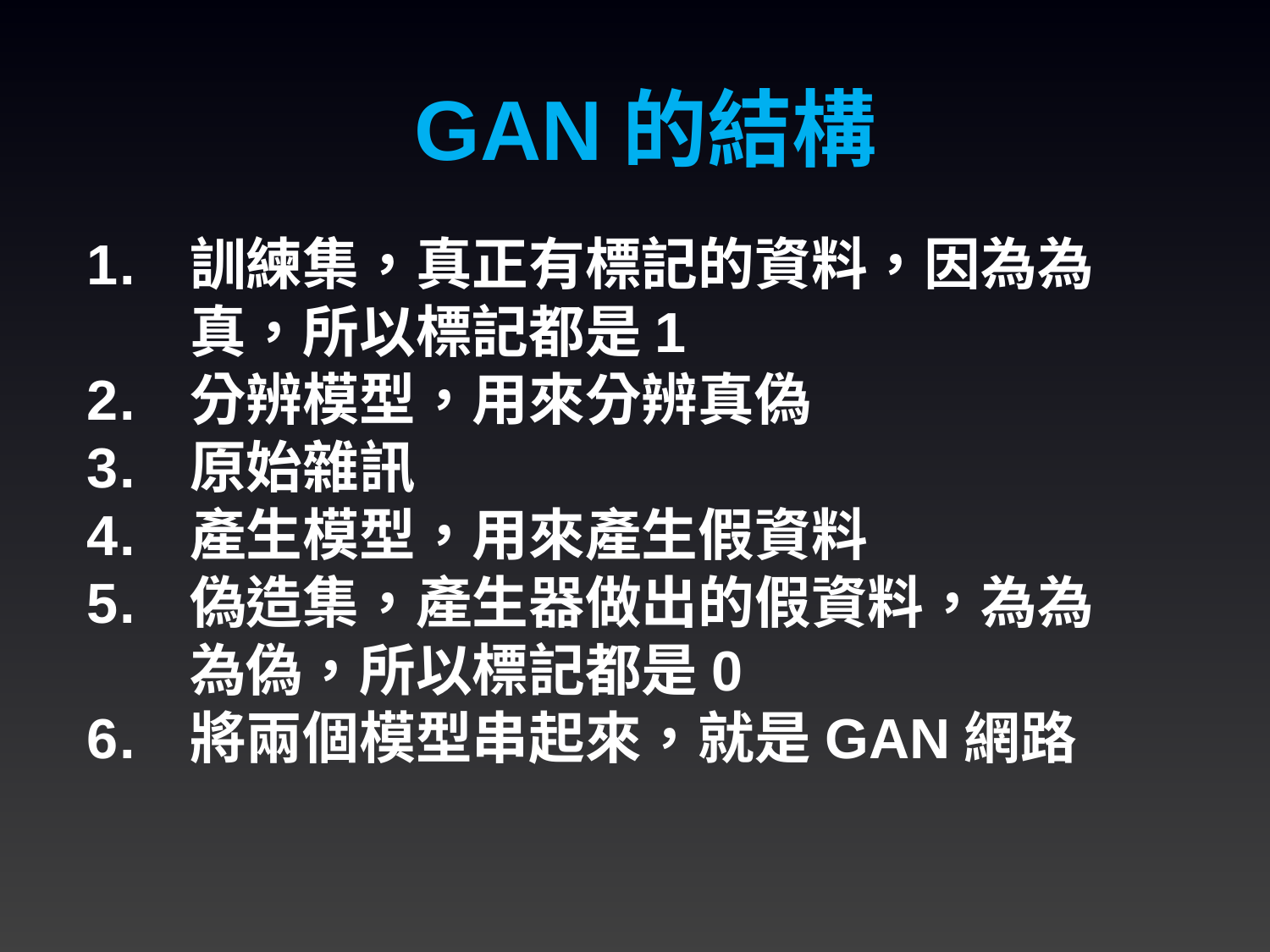

GAN的結構
訓練集，真正有標記的資料，因為為真，所以標記都是1
分辨模型，用來分辨真偽
原始雜訊
產生模型，用來產生假資料
偽造集，產生器做出的假資料，為為為偽，所以標記都是0
將兩個模型串起來，就是GAN網路